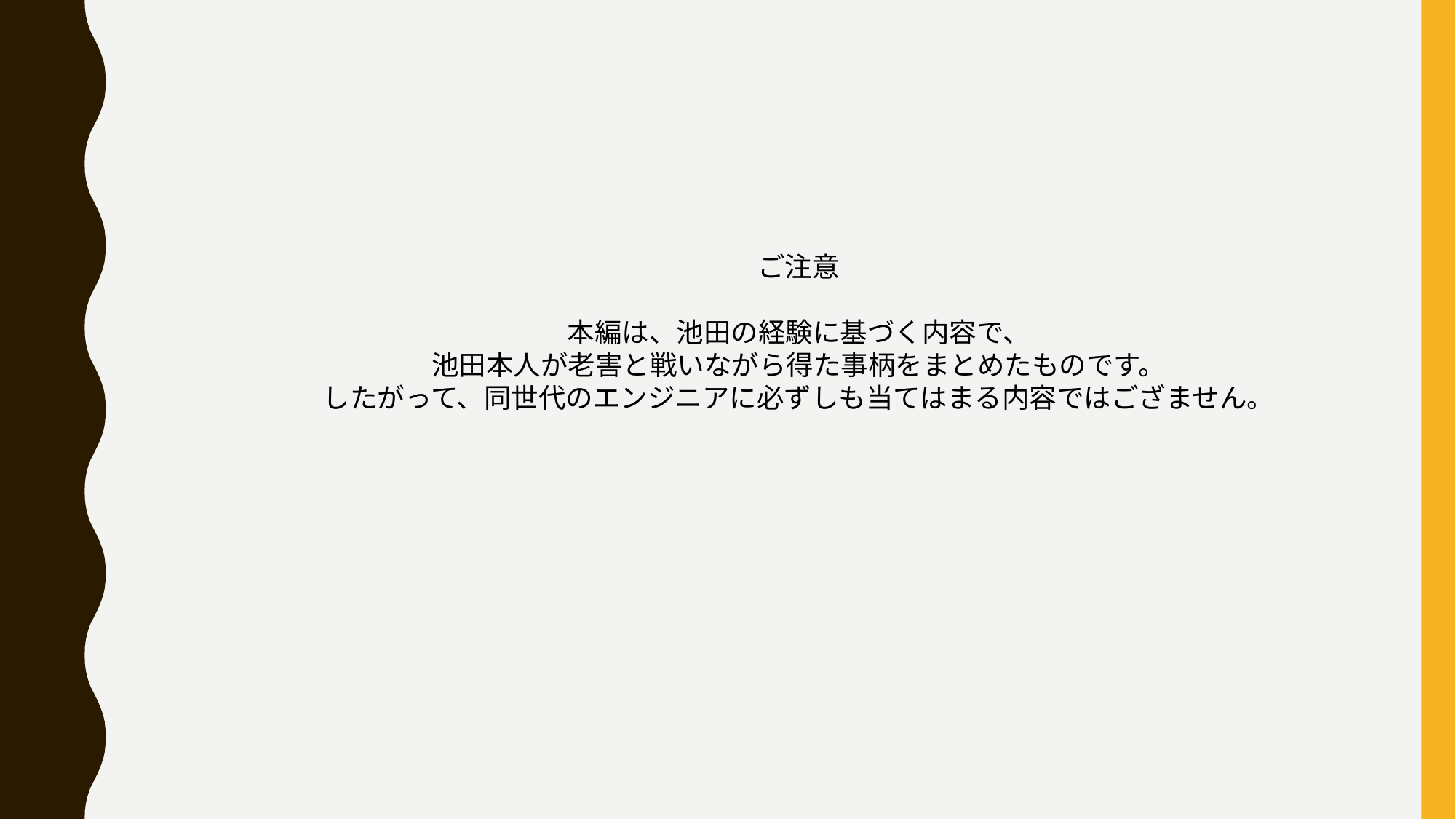

ご注意

本編は、池田の経験に基づく内容で、
池田本人が老害と戦いながら得た事柄をまとめたものです。
したがって、同世代のエンジニアに必ずしも当てはまる内容ではござません。